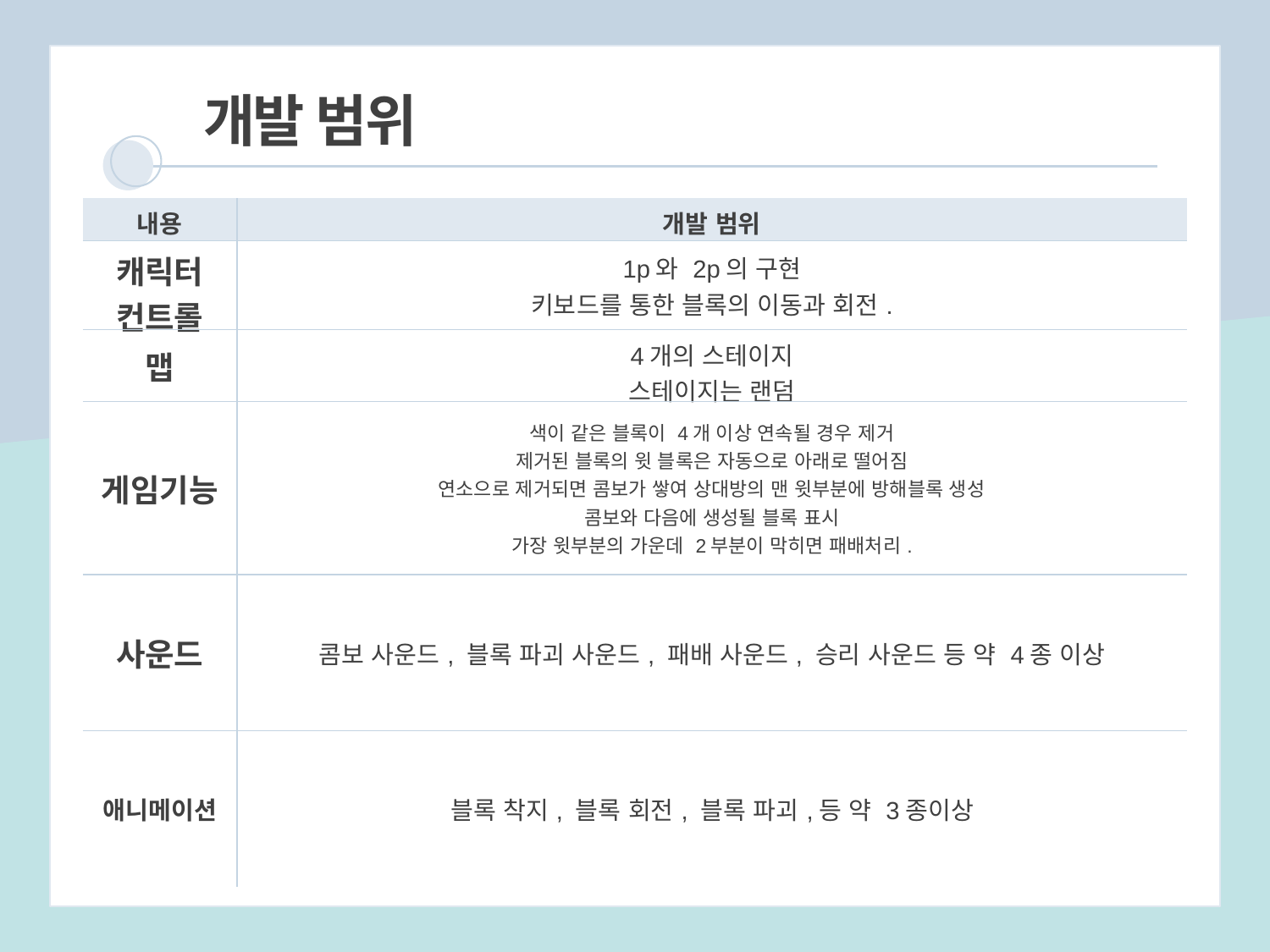

개발 범위
| 내용 | 개발 범위 |
| --- | --- |
| 캐릭터 컨트롤 | 1p와 2p의 구현 키보드를 통한 블록의 이동과 회전. |
| 맵 | 4개의 스테이지 스테이지는 랜덤 |
| 게임기능 | 색이 같은 블록이 4개 이상 연속될 경우 제거 제거된 블록의 윗 블록은 자동으로 아래로 떨어짐 연소으로 제거되면 콤보가 쌓여 상대방의 맨 윗부분에 방해블록 생성 콤보와 다음에 생성될 블록 표시 가장 윗부분의 가운데 2부분이 막히면 패배처리. |
| 사운드 | 콤보 사운드, 블록 파괴 사운드, 패배 사운드, 승리 사운드 등 약 4종 이상 |
| 애니메이션 | 블록 착지, 블록 회전, 블록 파괴,등 약 3종이상 |